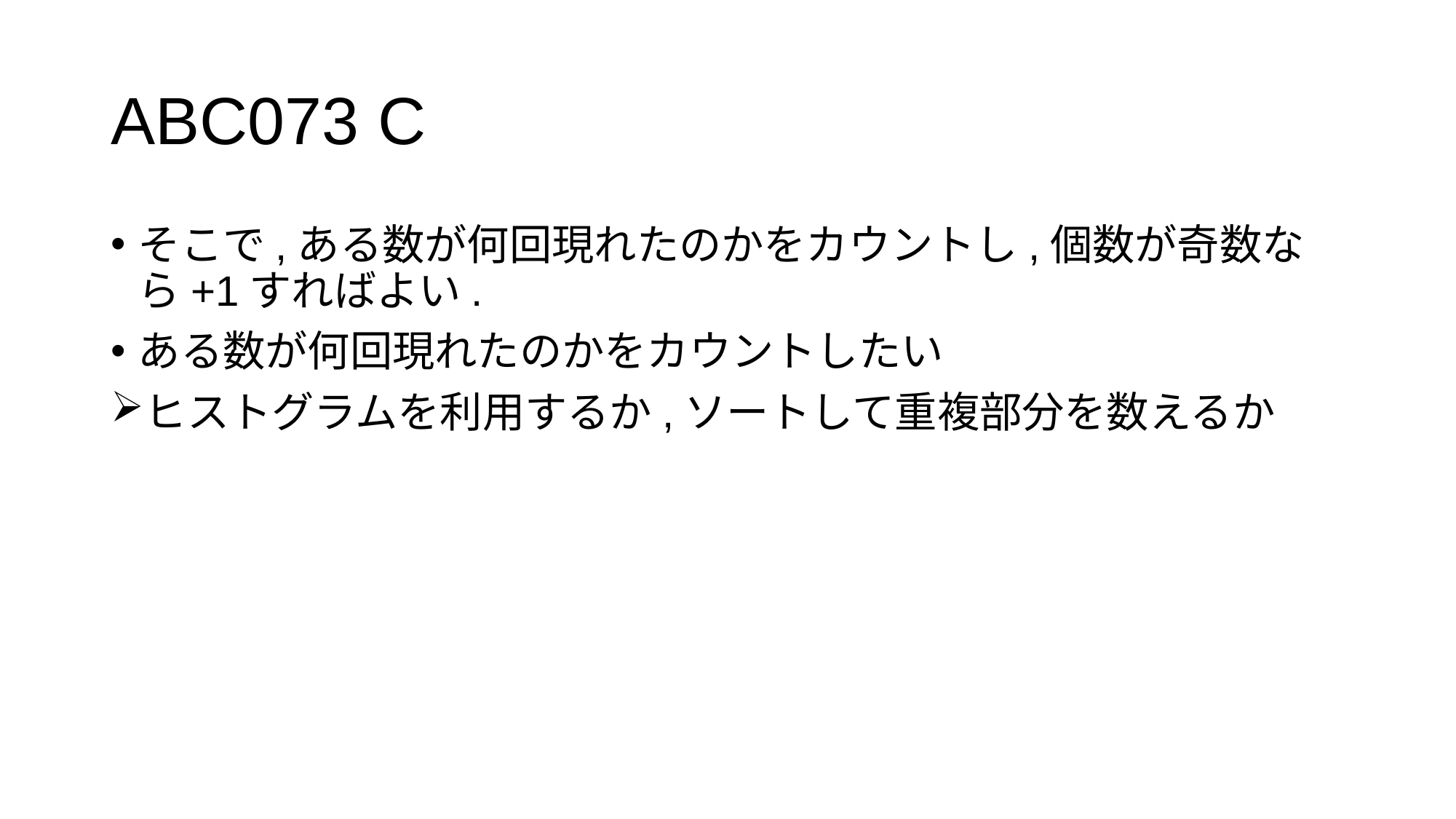

# ABC073 C
そこで,ある数が何回現れたのかをカウントし,個数が奇数なら+1すればよい.
ある数が何回現れたのかをカウントしたい
ヒストグラムを利用するか,ソートして重複部分を数えるか